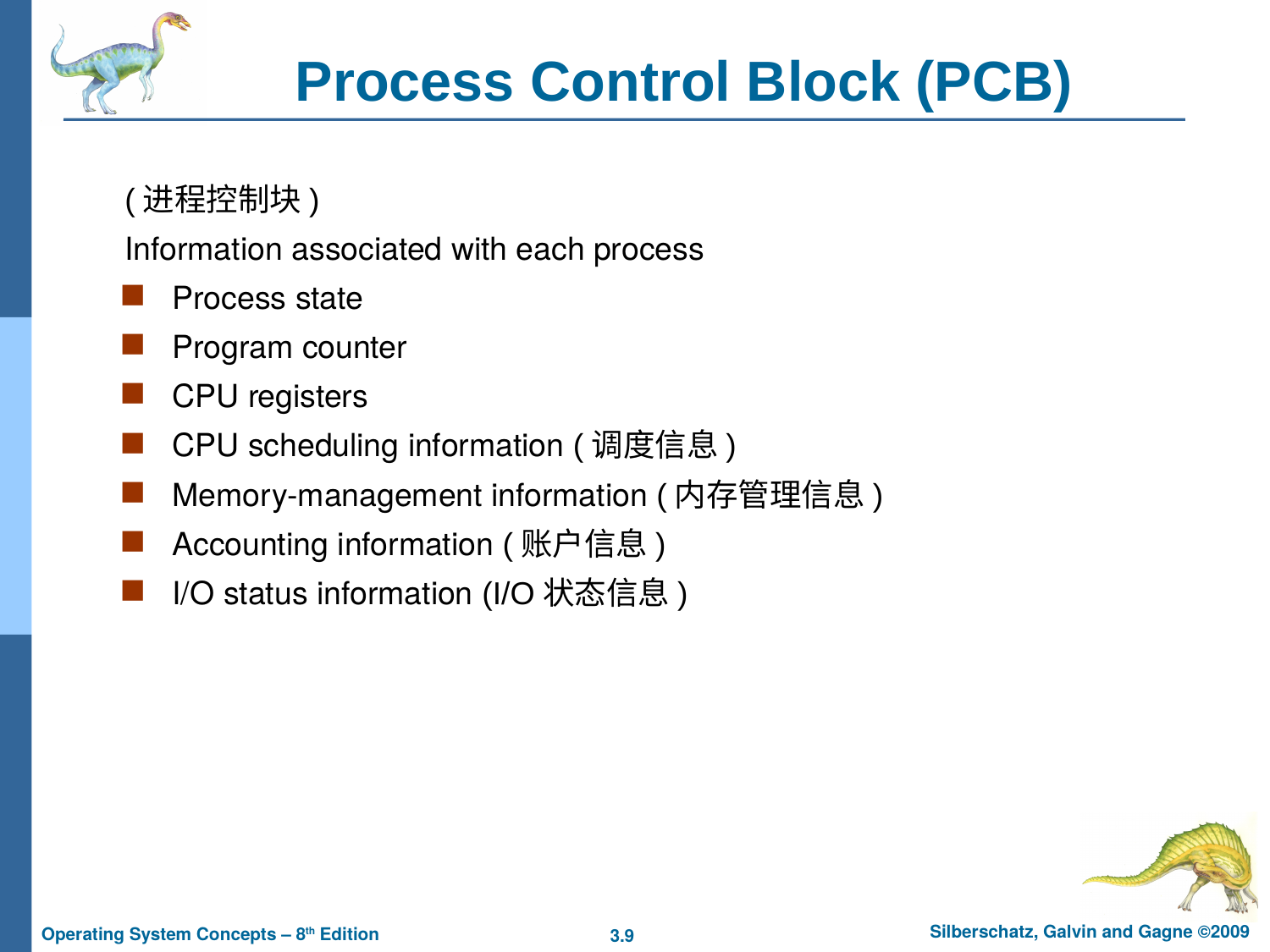

# Process Control Block (PCB)
(进程控制块)
Information associated with each process
Process state
Program counter
CPU registers
CPU scheduling information (调度信息)
Memory-management information (内存管理信息)
Accounting information (账户信息)
I/O status information (I/O状态信息)